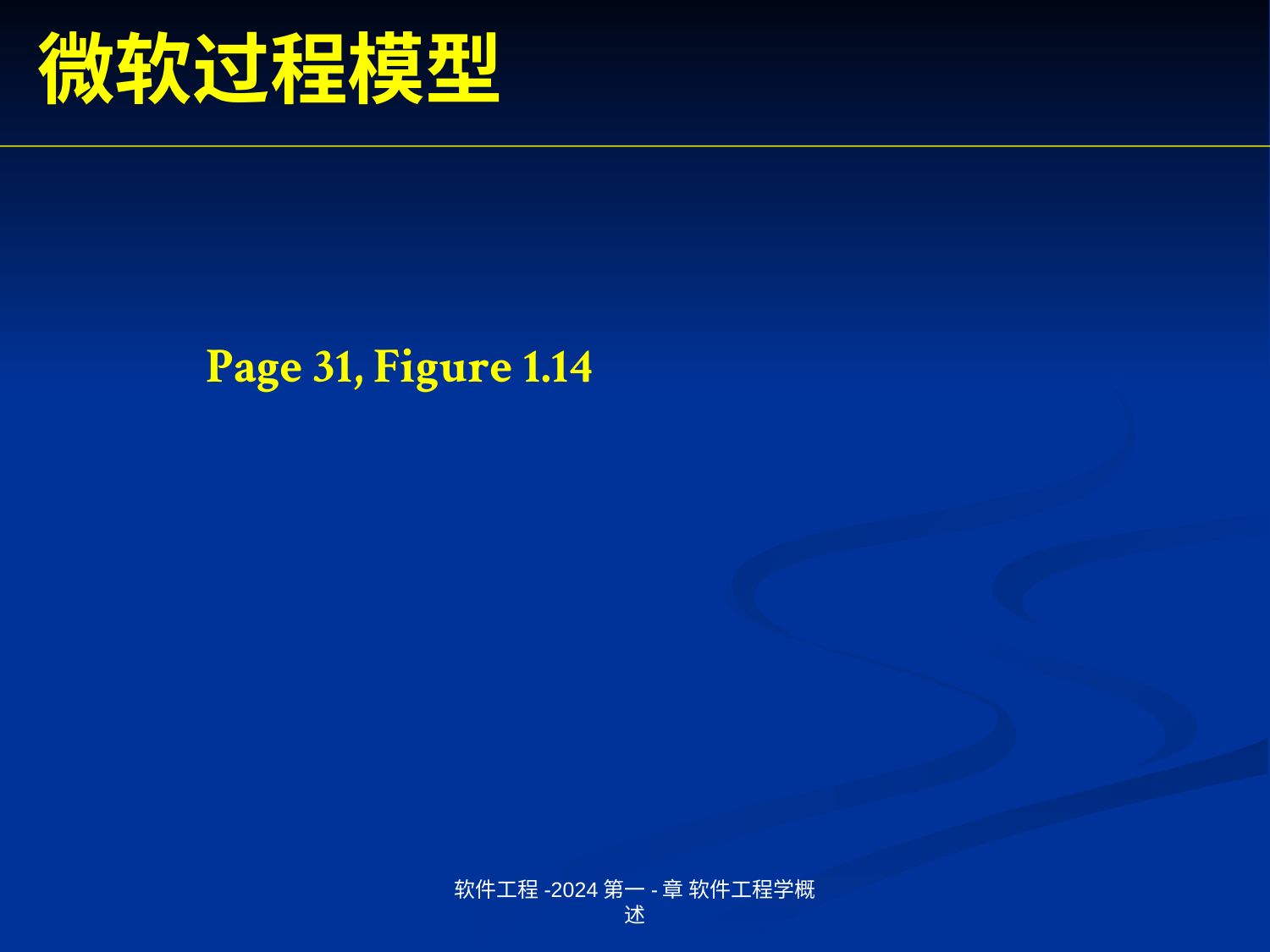

微软过程模型

Page 31, Figure 1.14
软件工程-2024第一-章 软件工程学概述
171